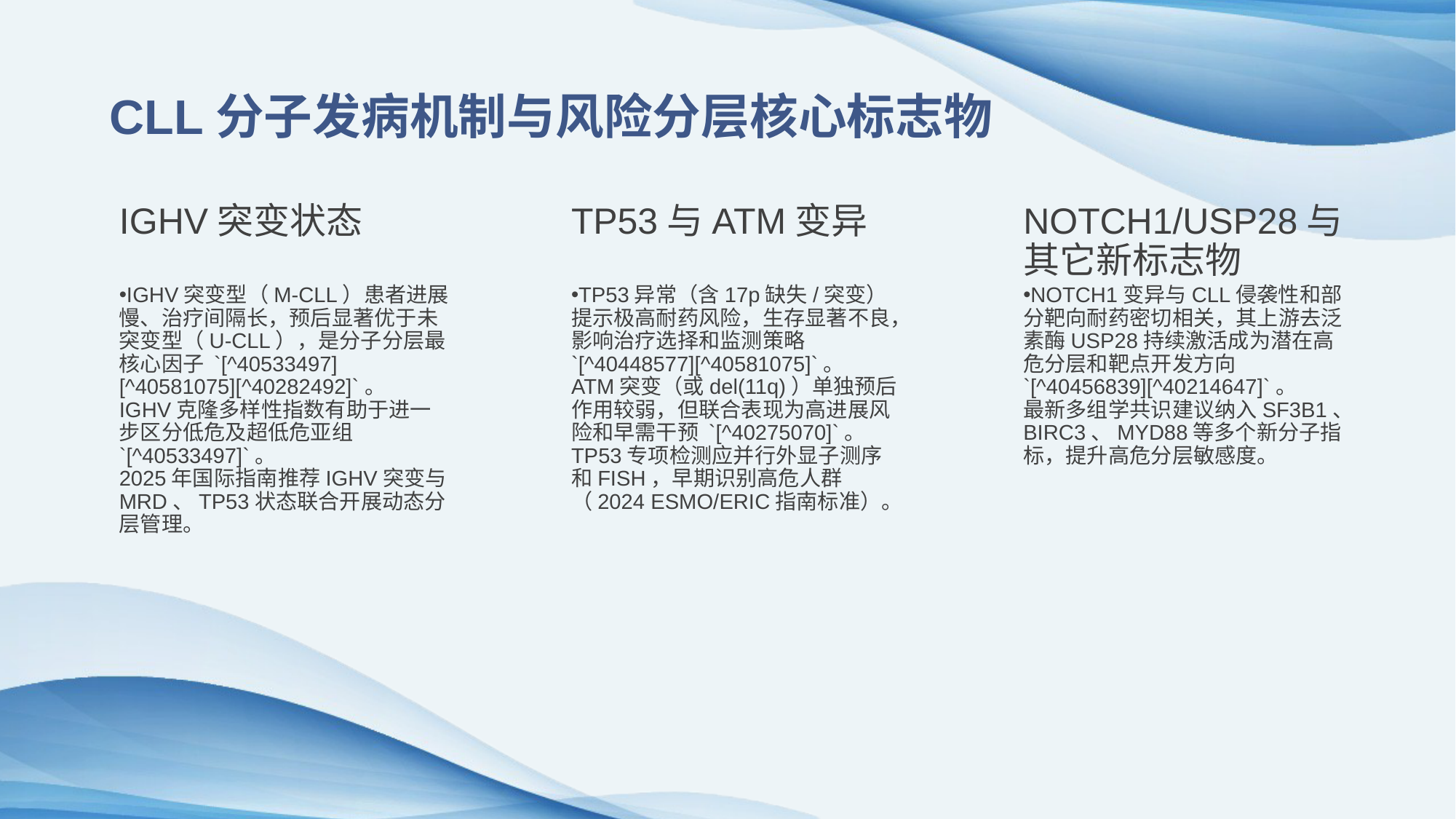

CLL分子发病机制与风险分层核心标志物
IGHV突变状态
TP53与ATM变异
NOTCH1/USP28与其它新标志物
IGHV突变型（M-CLL）患者进展慢、治疗间隔长，预后显著优于未突变型（U-CLL），是分子分层最核心因子 `[^40533497][^40581075][^40282492]`。
IGHV克隆多样性指数有助于进一步区分低危及超低危亚组 `[^40533497]`。
2025年国际指南推荐IGHV突变与MRD、TP53状态联合开展动态分层管理。
TP53异常（含17p缺失/突变）提示极高耐药风险，生存显著不良，影响治疗选择和监测策略 `[^40448577][^40581075]`。
ATM突变（或del(11q)）单独预后作用较弱，但联合表现为高进展风险和早需干预 `[^40275070]`。
TP53专项检测应并行外显子测序和FISH，早期识别高危人群（2024 ESMO/ERIC指南标准）。
NOTCH1变异与CLL侵袭性和部分靶向耐药密切相关，其上游去泛素酶USP28持续激活成为潜在高危分层和靶点开发方向 `[^40456839][^40214647]`。
最新多组学共识建议纳入SF3B1、BIRC3、MYD88等多个新分子指标，提升高危分层敏感度。